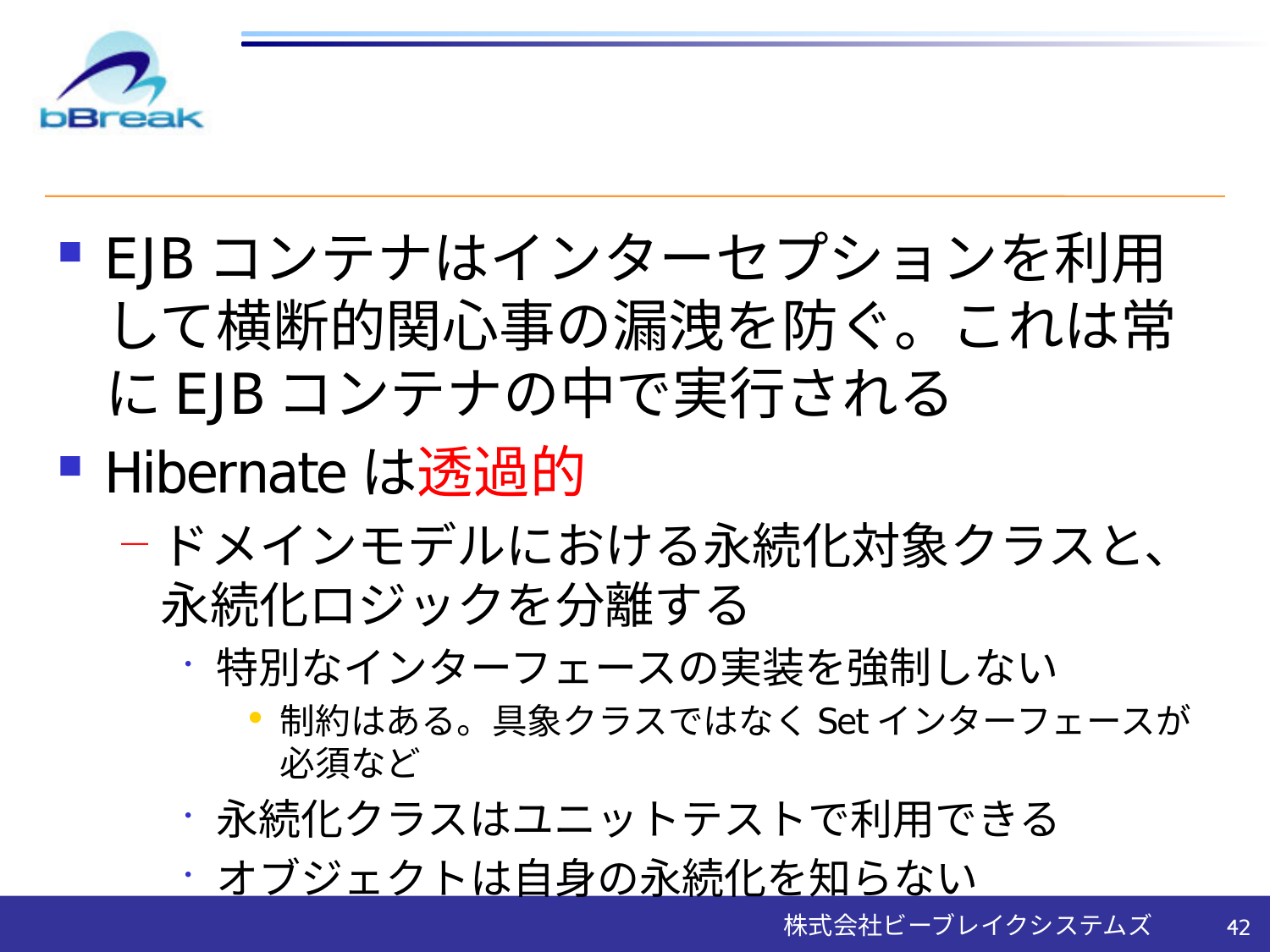

#
EJBコンテナはインターセプションを利用して横断的関心事の漏洩を防ぐ。これは常にEJBコンテナの中で実行される
Hibernateは透過的
ドメインモデルにおける永続化対象クラスと、永続化ロジックを分離する
特別なインターフェースの実装を強制しない
制約はある。具象クラスではなくSetインターフェースが必須など
永続化クラスはユニットテストで利用できる
オブジェクトは自身の永続化を知らない